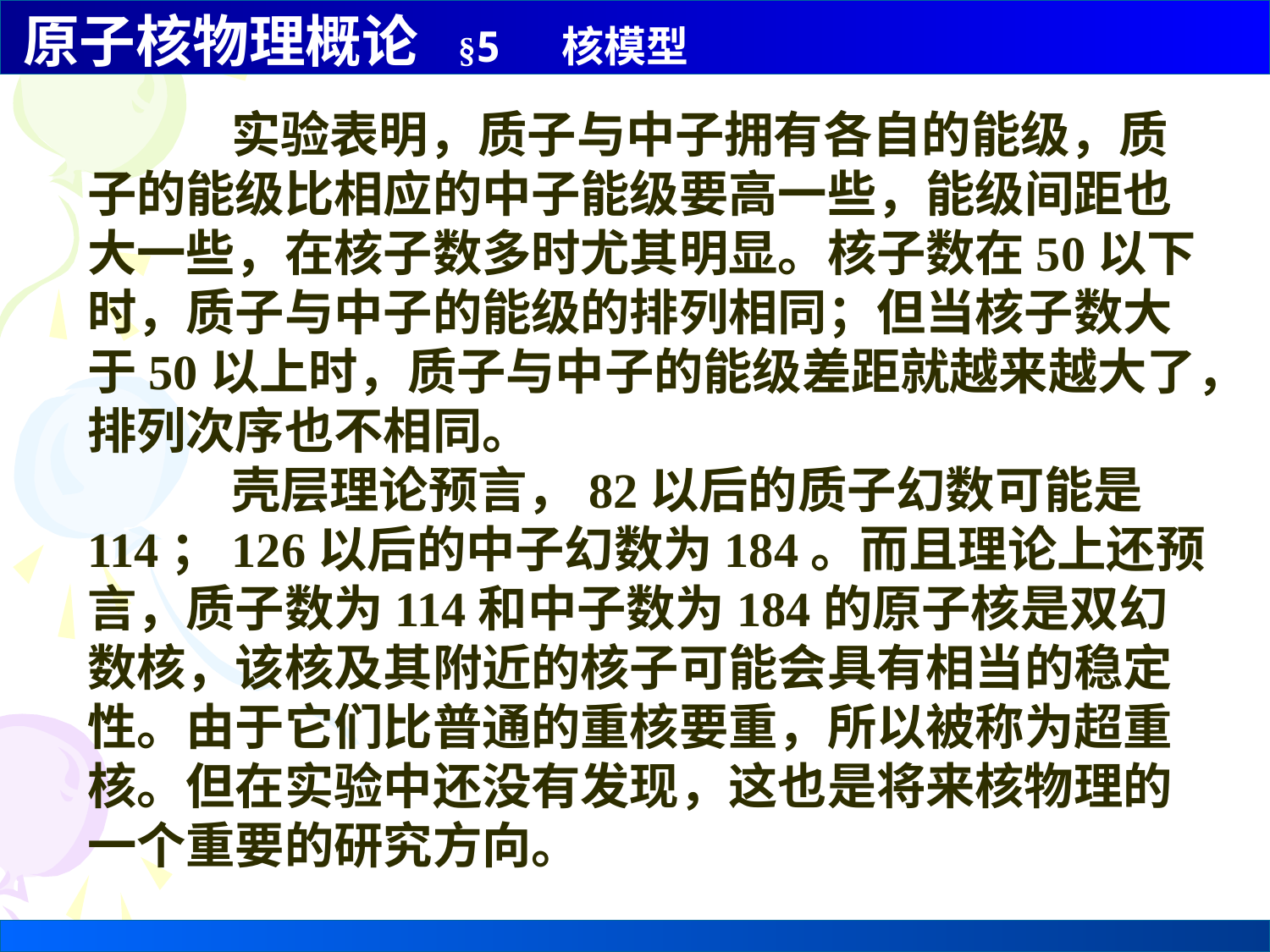

实验表明，质子与中子拥有各自的能级，质子的能级比相应的中子能级要高一些，能级间距也大一些，在核子数多时尤其明显。核子数在50以下时，质子与中子的能级的排列相同；但当核子数大于50以上时，质子与中子的能级差距就越来越大了，排列次序也不相同。
        壳层理论预言，82以后的质子幻数可能是114；126以后的中子幻数为184。而且理论上还预言，质子数为114和中子数为184的原子核是双幻数核，该核及其附近的核子可能会具有相当的稳定性。由于它们比普通的重核要重，所以被称为超重核。但在实验中还没有发现，这也是将来核物理的一个重要的研究方向。